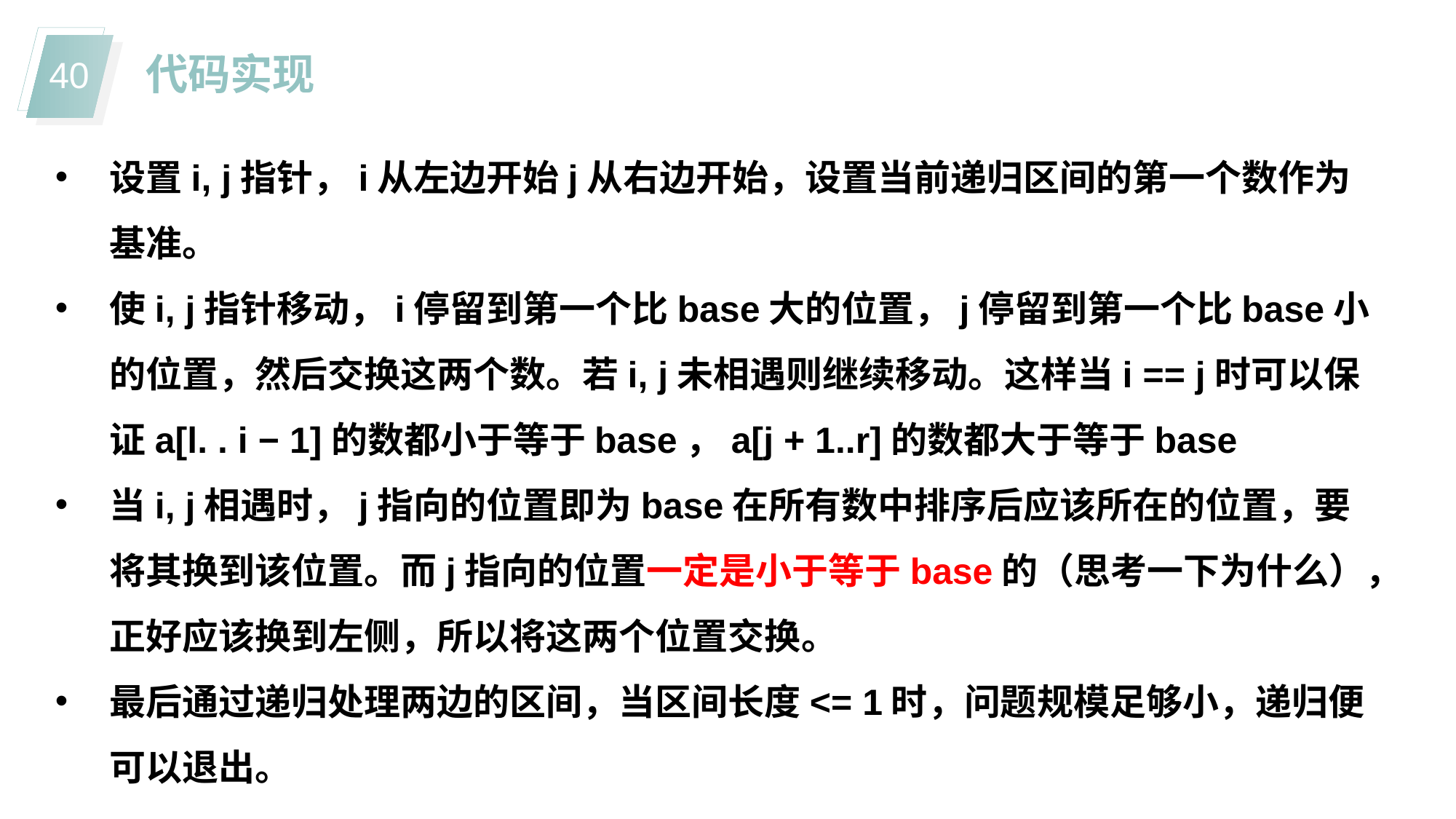

代码实现
设置i, j指针，i从左边开始j从右边开始，设置当前递归区间的第一个数作为基准。
使i, j指针移动，i停留到第一个比base大的位置，j停留到第一个比base小的位置，然后交换这两个数。若i, j未相遇则继续移动。这样当i == j时可以保证a[l. . i − 1]的数都小于等于base，a[j + 1..r]的数都大于等于base
当i, j相遇时，j指向的位置即为base在所有数中排序后应该所在的位置，要将其换到该位置。而j指向的位置一定是小于等于base的（思考一下为什么），正好应该换到左侧，所以将这两个位置交换。
最后通过递归处理两边的区间，当区间长度<= 1时，问题规模足够小，递归便可以退出。